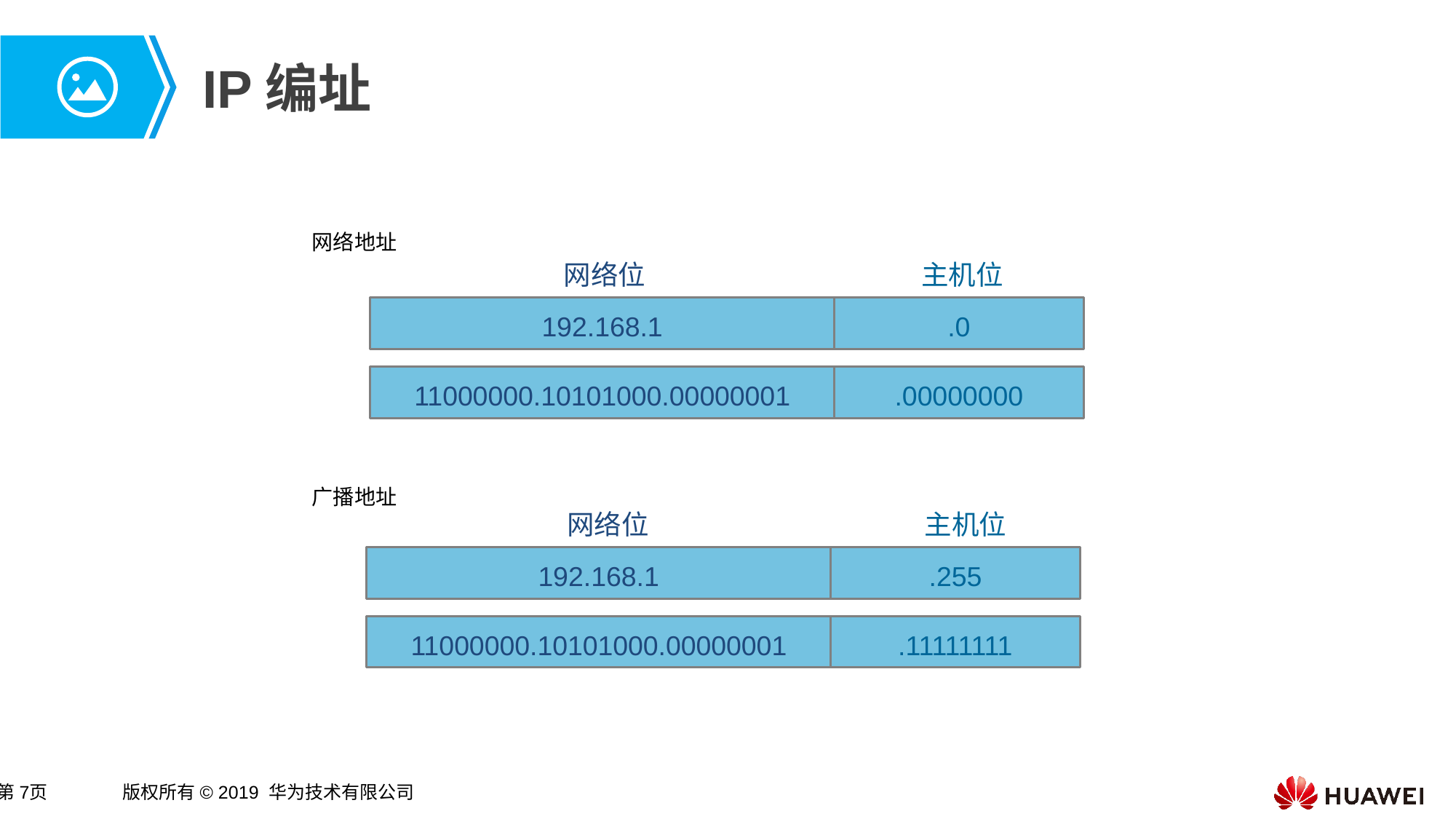

# IP编址
网络地址
192.168.1
.0
11000000.10101000.00000001
.00000000
广播地址
192.168.1
.255
11000000.10101000.00000001
.11111111
网络位
主机位
网络位
主机位